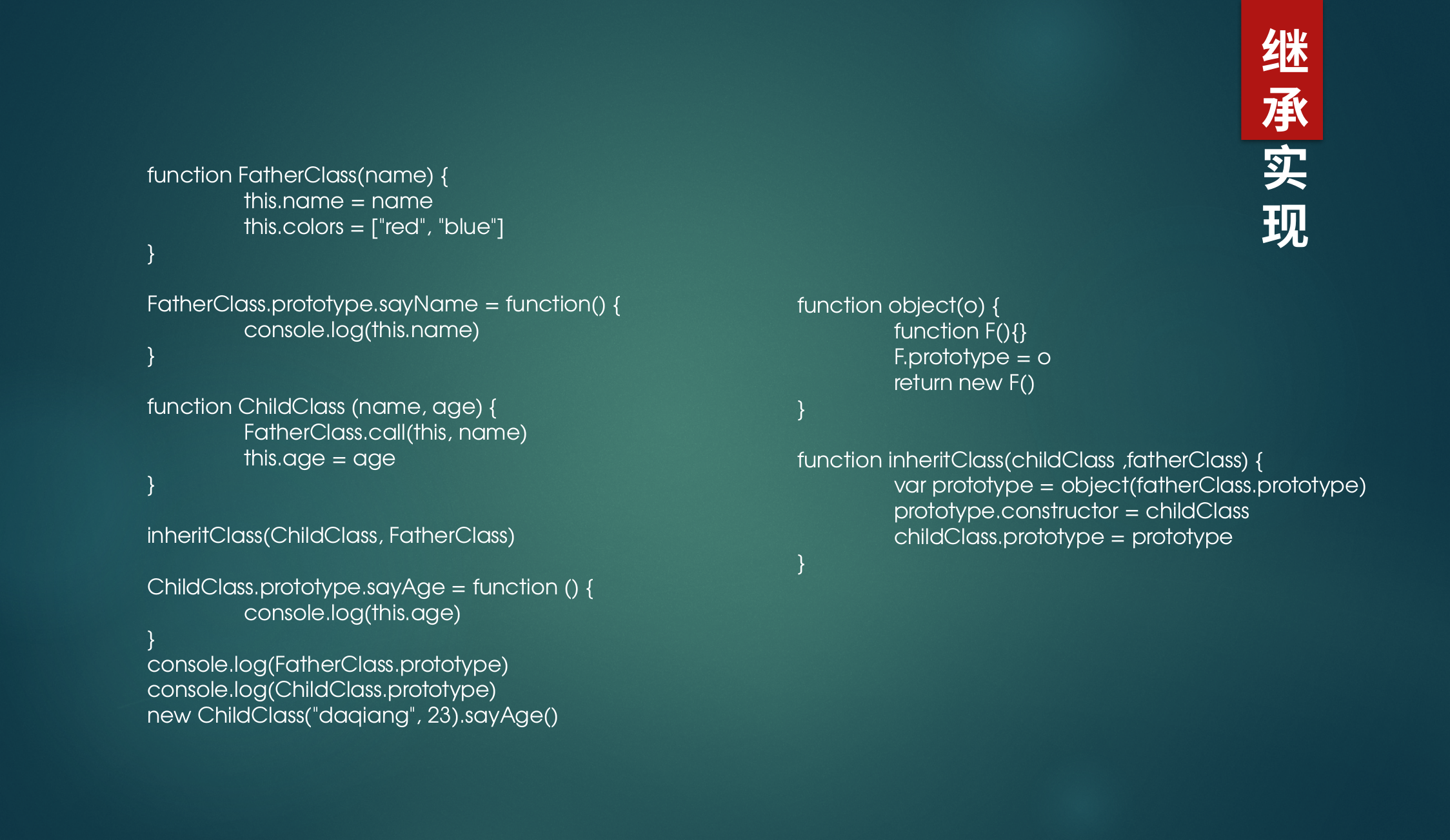

继
承
实
现
function FatherClass(name) {
	this.name = name
	this.colors = ["red", "blue"]
}

FatherClass.prototype.sayName = function() {
	console.log(this.name)
}

function ChildClass (name, age) {
	FatherClass.call(this, name)
	this.age = age
}

inheritClass(ChildClass, FatherClass)

ChildClass.prototype.sayAge = function () {
	console.log(this.age)
}
console.log(FatherClass.prototype)
console.log(ChildClass.prototype)
new ChildClass("daqiang", 23).sayAge()
function object(o) {
	function F(){}
	F.prototype = o
 	return new F()
}

function inheritClass(childClass ,fatherClass) {
	var prototype = object(fatherClass.prototype)
	prototype.constructor = childClass
	childClass.prototype = prototype
}